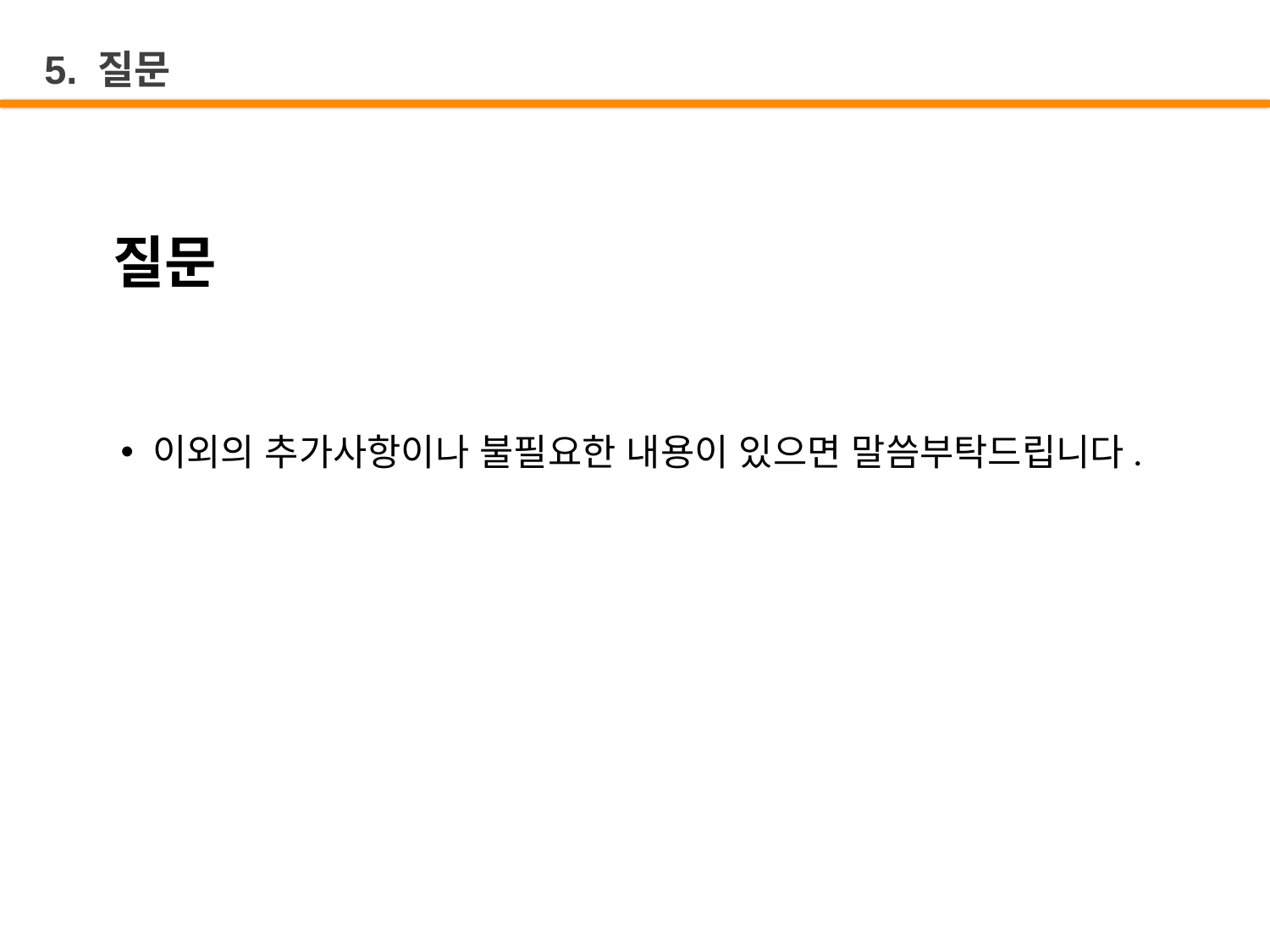

5. 질문
질문

이외의 추가사항이나 불필요한 내용이 있으면 말씀부탁드립니다.